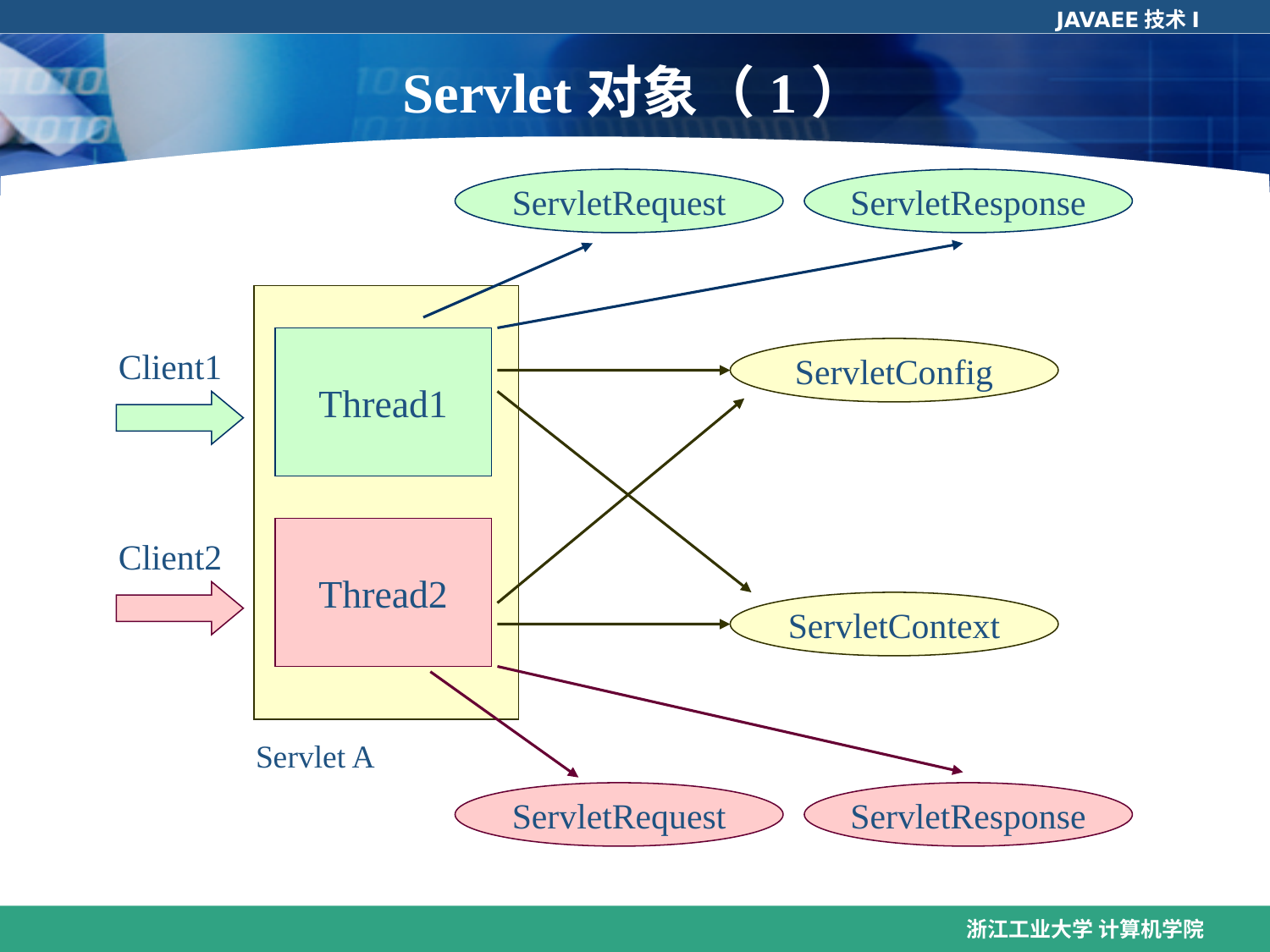

# Servlet对象（1）
ServletRequest
ServletResponse

Thread1
Thread2
Client1

Client2

ServletConfig

ServletContext

ServletRequest
ServletResponse
Servlet A